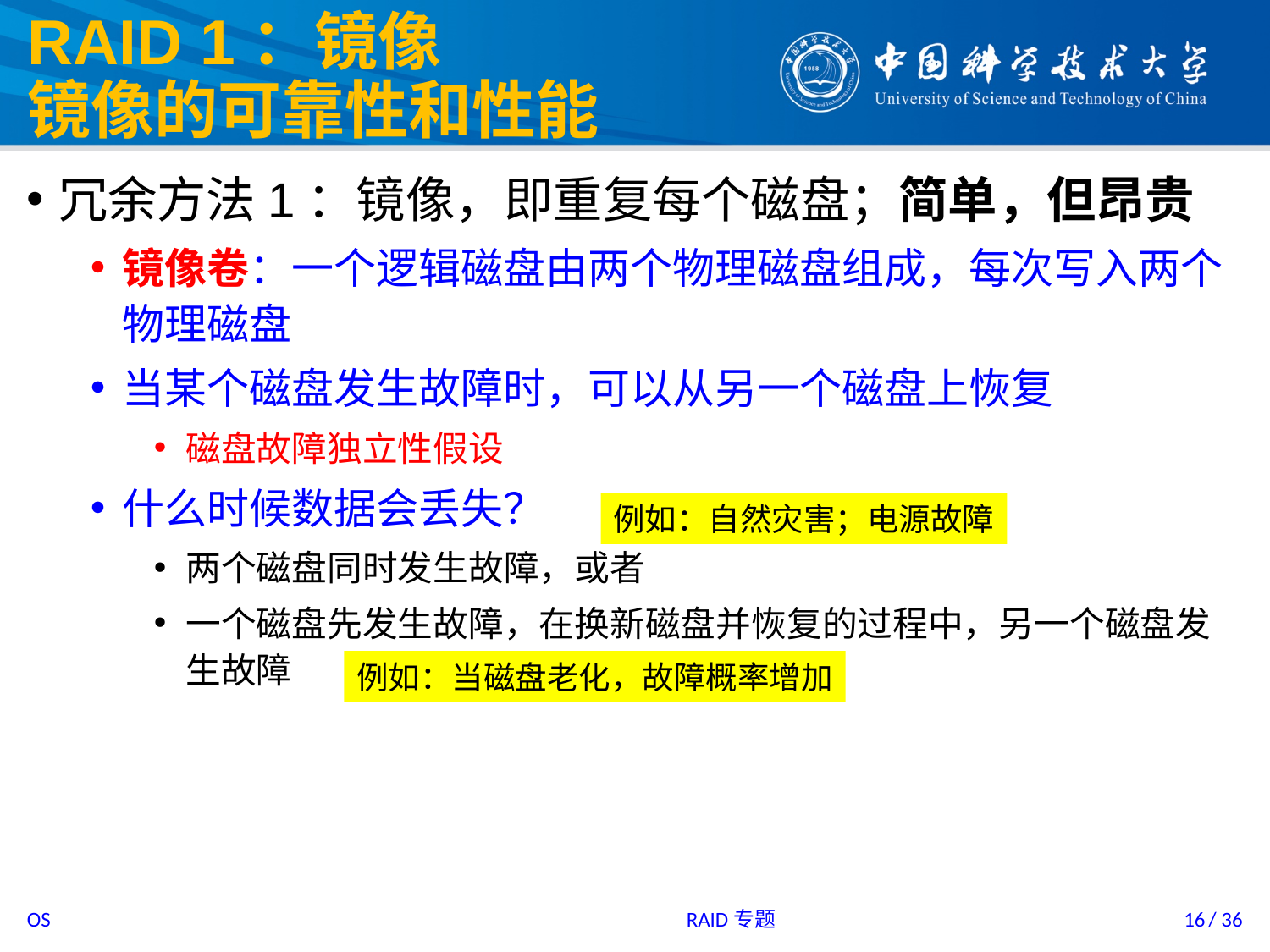

# RAID 1：镜像 镜像的可靠性和性能
冗余方法1：镜像，即重复每个磁盘；简单，但昂贵
镜像卷：一个逻辑磁盘由两个物理磁盘组成，每次写入两个物理磁盘
当某个磁盘发生故障时，可以从另一个磁盘上恢复
磁盘故障独立性假设
什么时候数据会丢失？
两个磁盘同时发生故障，或者
一个磁盘先发生故障，在换新磁盘并恢复的过程中，另一个磁盘发生故障

例如：自然灾害；电源故障
例如：当磁盘老化，故障概率增加
RAID专题
16